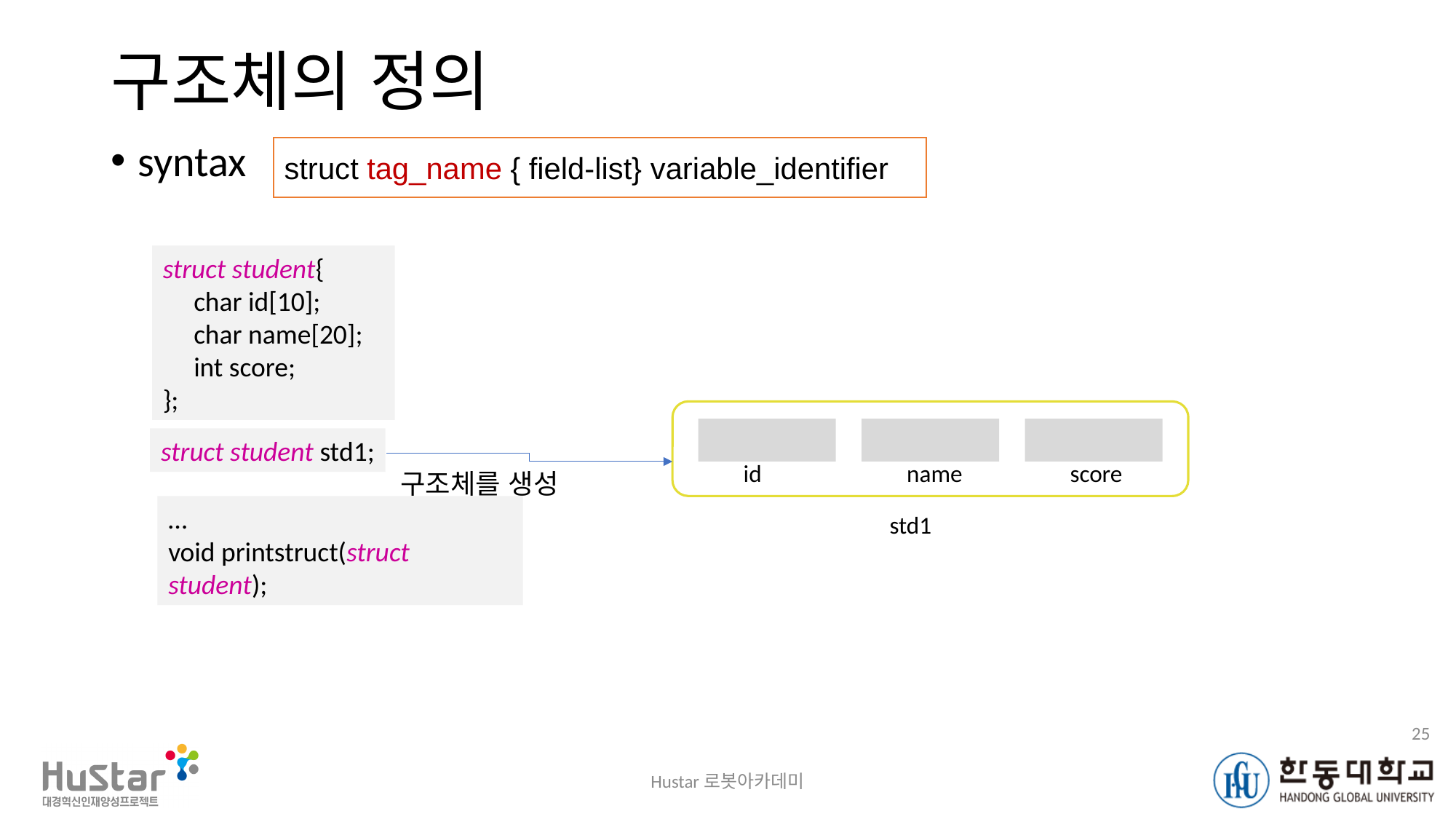

# 구조체의 정의
syntax
struct tag_name { field-list} variable_identifier
struct student{
     char id[10];
     char name[20];
     int score;
};

struct student std1;
id
name
score
구조체를 생성
…
void printstruct(struct student);
std1
25
Hustar로봇아카데미